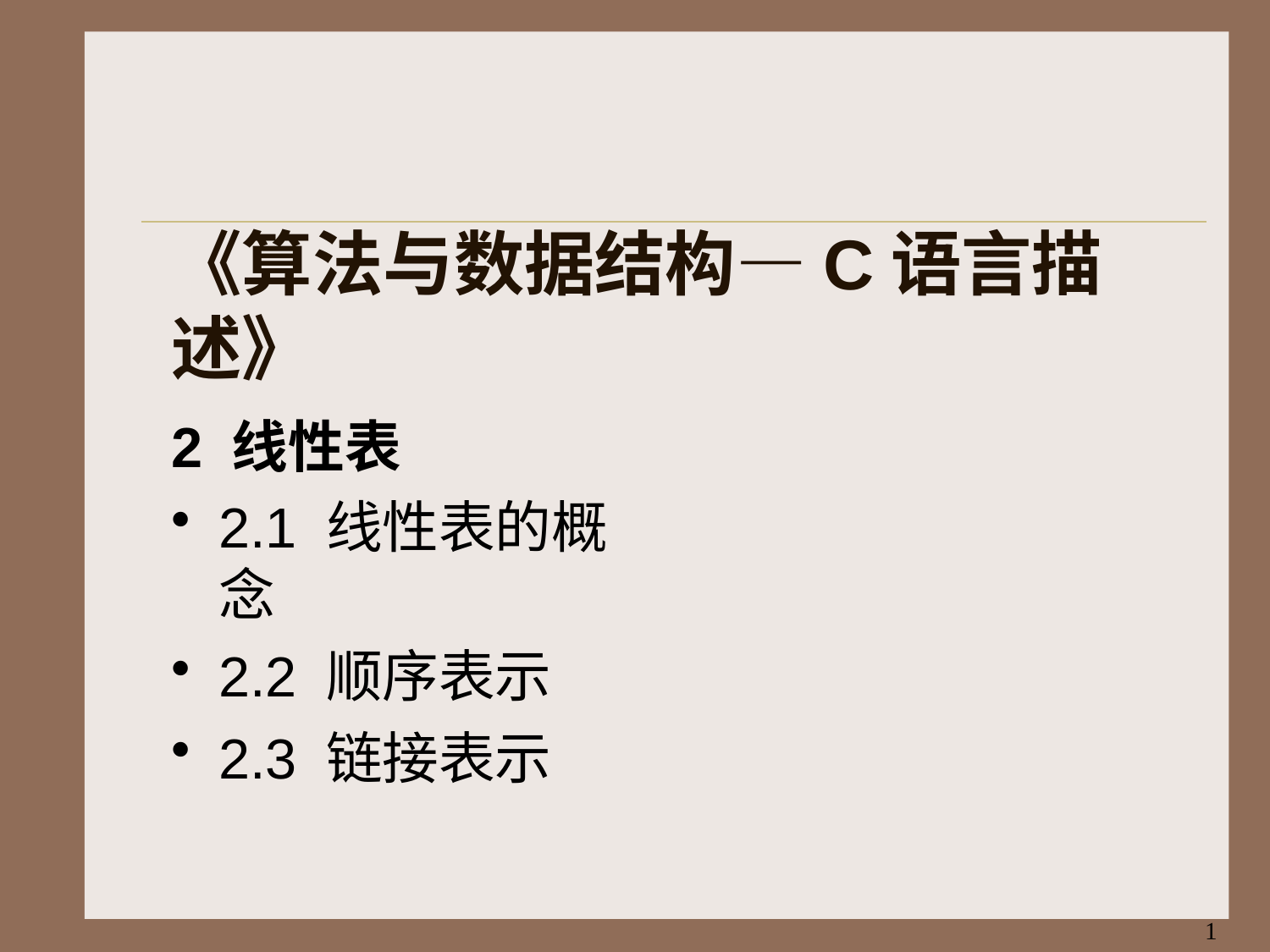

# 《算法与数据结构—C语言描述》

2 线性表
2.1 线性表的概念
2.2 顺序表示
2.3 链接表示
1